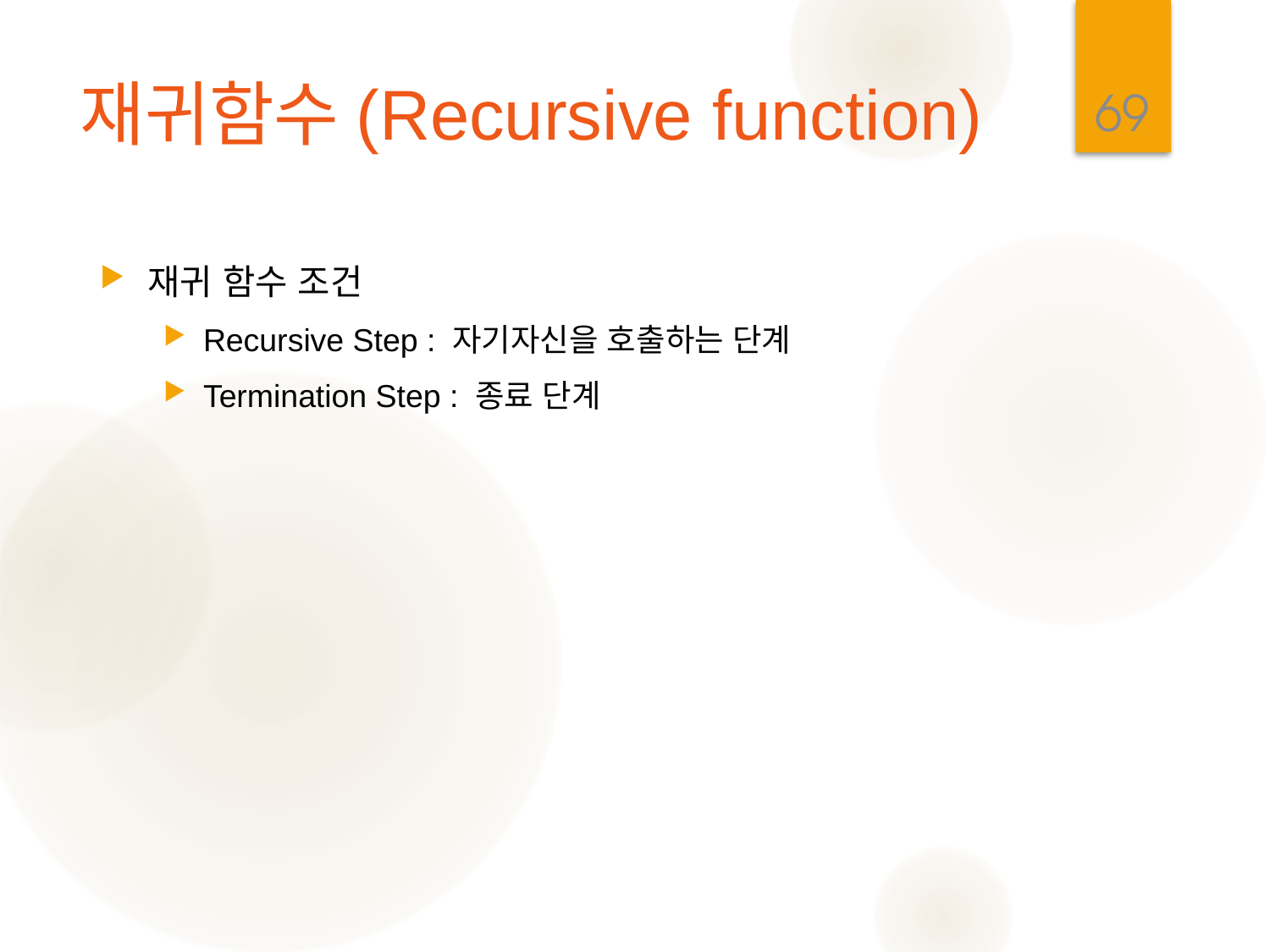

69
# 재귀함수(Recursive function)
재귀 함수 조건
Recursive Step : 자기자신을 호출하는 단계
Termination Step : 종료 단계